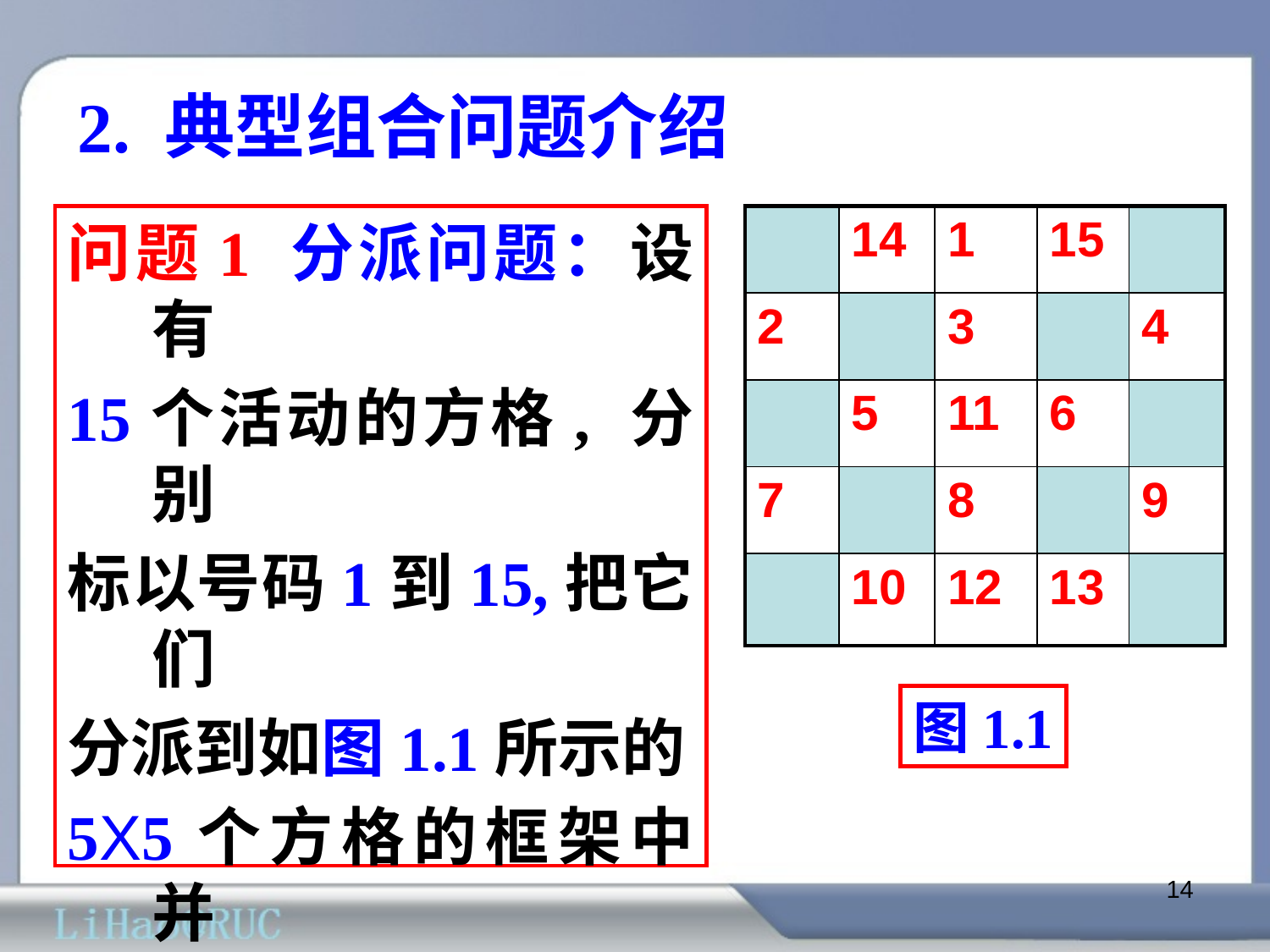

2. 典型组合问题介绍
问题1 分派问题：设有
15个活动的方格, 分别
标以号码1到15,把它们
分派到如图1.1所示的
5X5个方格的框架中并
留有10个空方格,问共
有多少种分派方案？
|  | 14 | 1 | 15 |  |
| --- | --- | --- | --- | --- |
| 2 |  | 3 |  | 4 |
|  | 5 | 11 | 6 |  |
| 7 |  | 8 |  | 9 |
|  | 10 | 12 | 13 |  |
图1.1
14